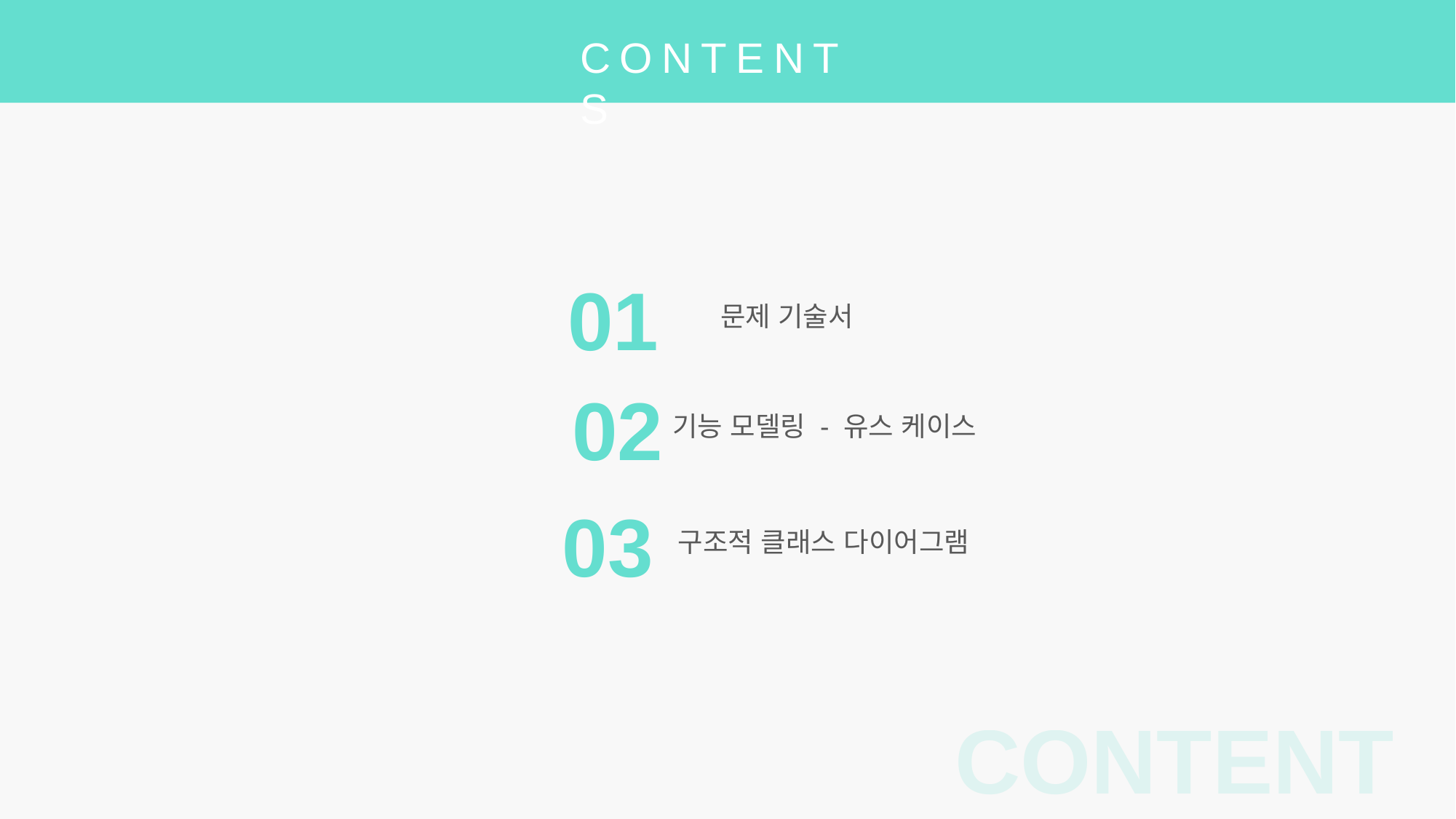

CONTENTS
01
문제 기술서
02
기능 모델링 - 유스 케이스
03
구조적 클래스 다이어그램
CONTENTS